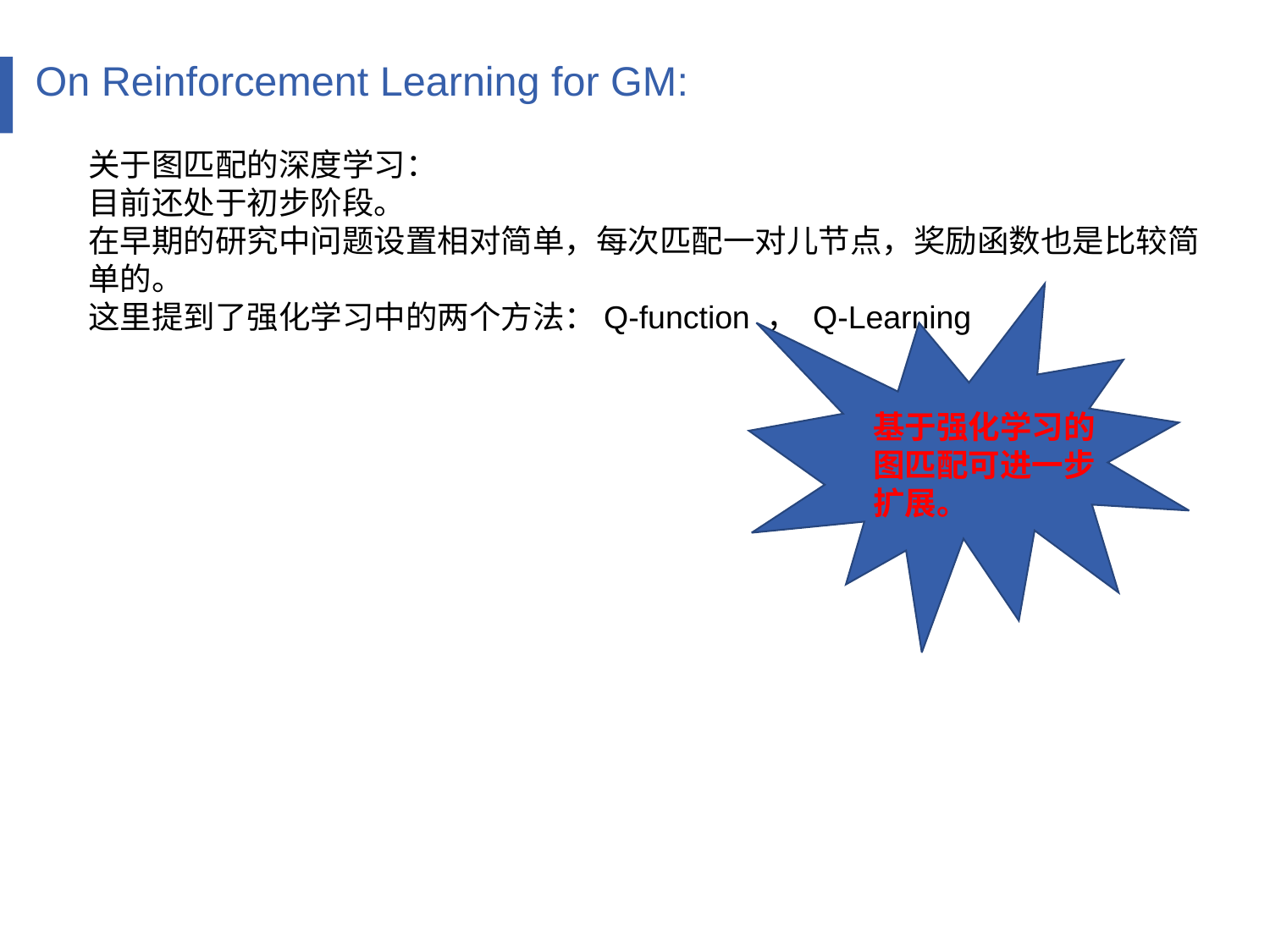

On Reinforcement Learning for GM:
关于图匹配的深度学习：
目前还处于初步阶段。
在早期的研究中问题设置相对简单，每次匹配一对儿节点，奖励函数也是比较简单的。
这里提到了强化学习中的两个方法：Q-function ， Q-Learning

基于强化学习的图匹配可进一步扩展。